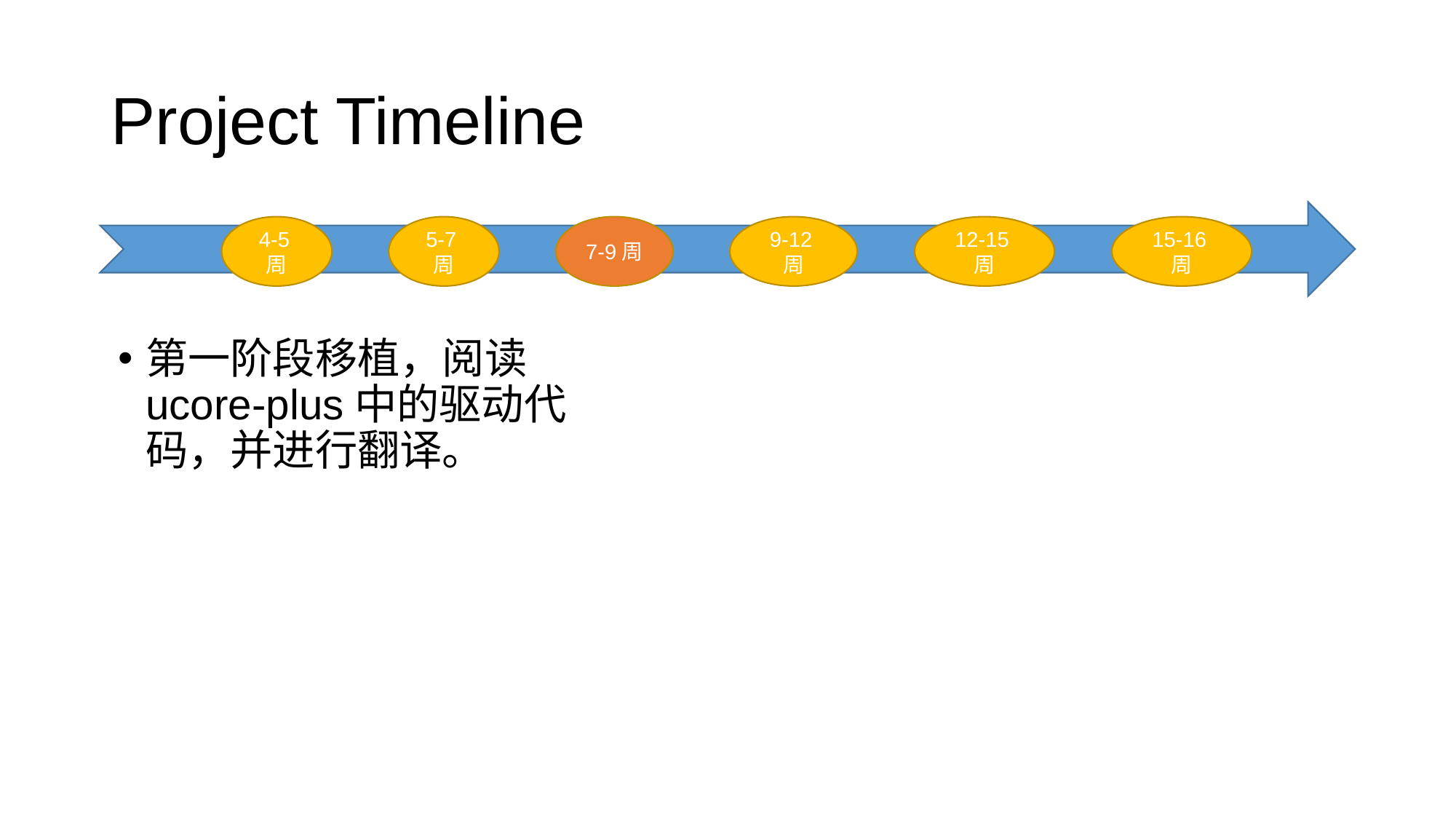

# Project Timeline

4-5周
5-7周
7-9周
15-16周
9-12周
12-15周
第一阶段移植，阅读ucore-plus中的驱动代码，并进行翻译。